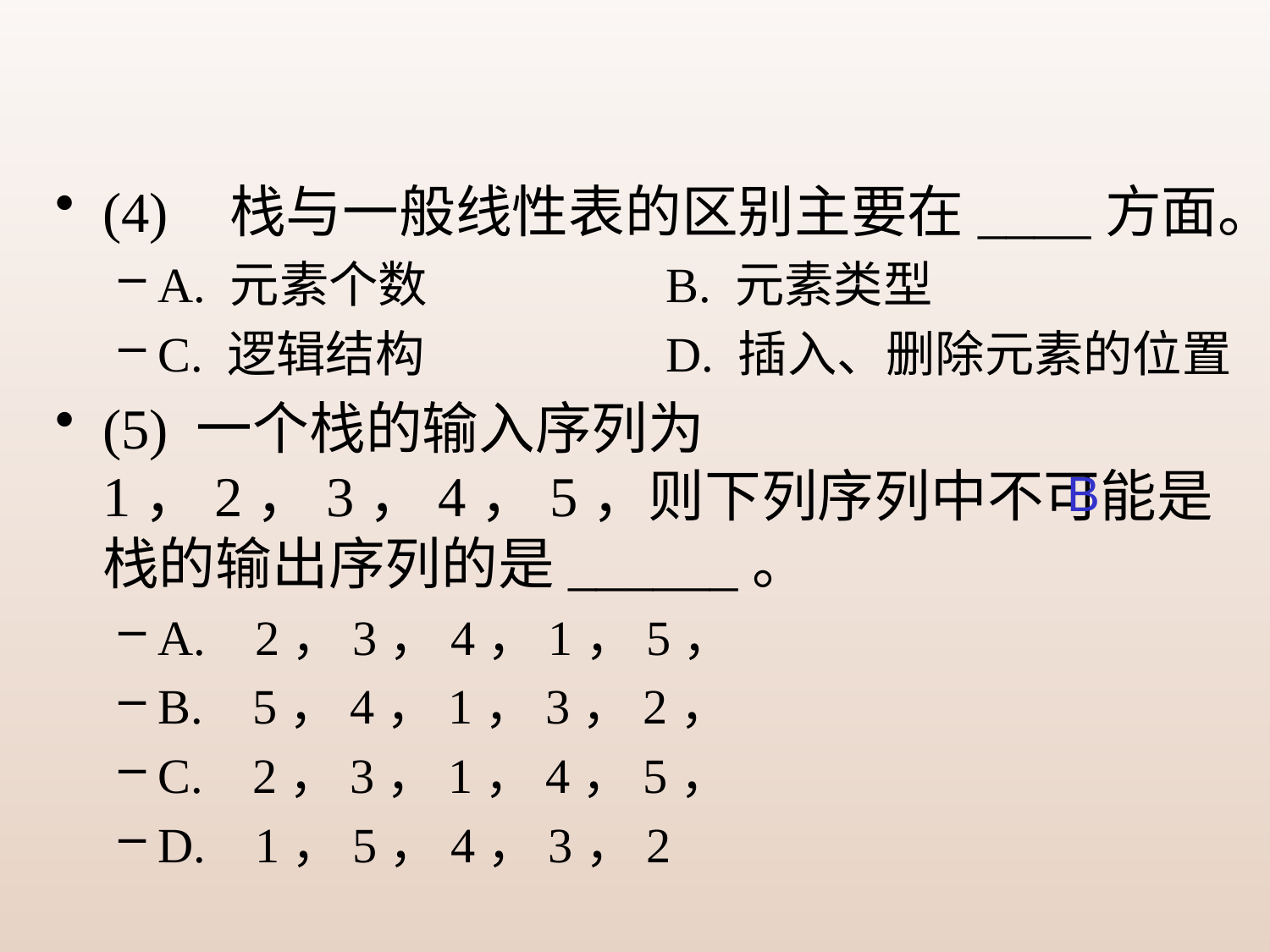

(4)	栈与一般线性表的区别主要在____方面。
A. 元素个数      		B. 元素类型
C. 逻辑结构    		D. 插入、删除元素的位置
(5) 一个栈的输入序列为1，2，3，4，5，则下列序列中不可能是栈的输出序列的是______。
A.    2，3，4，1，5，
B.    5，4，1，3，2，
C.    2，3，1，4，5，
D.    1，5，4，3，2
B